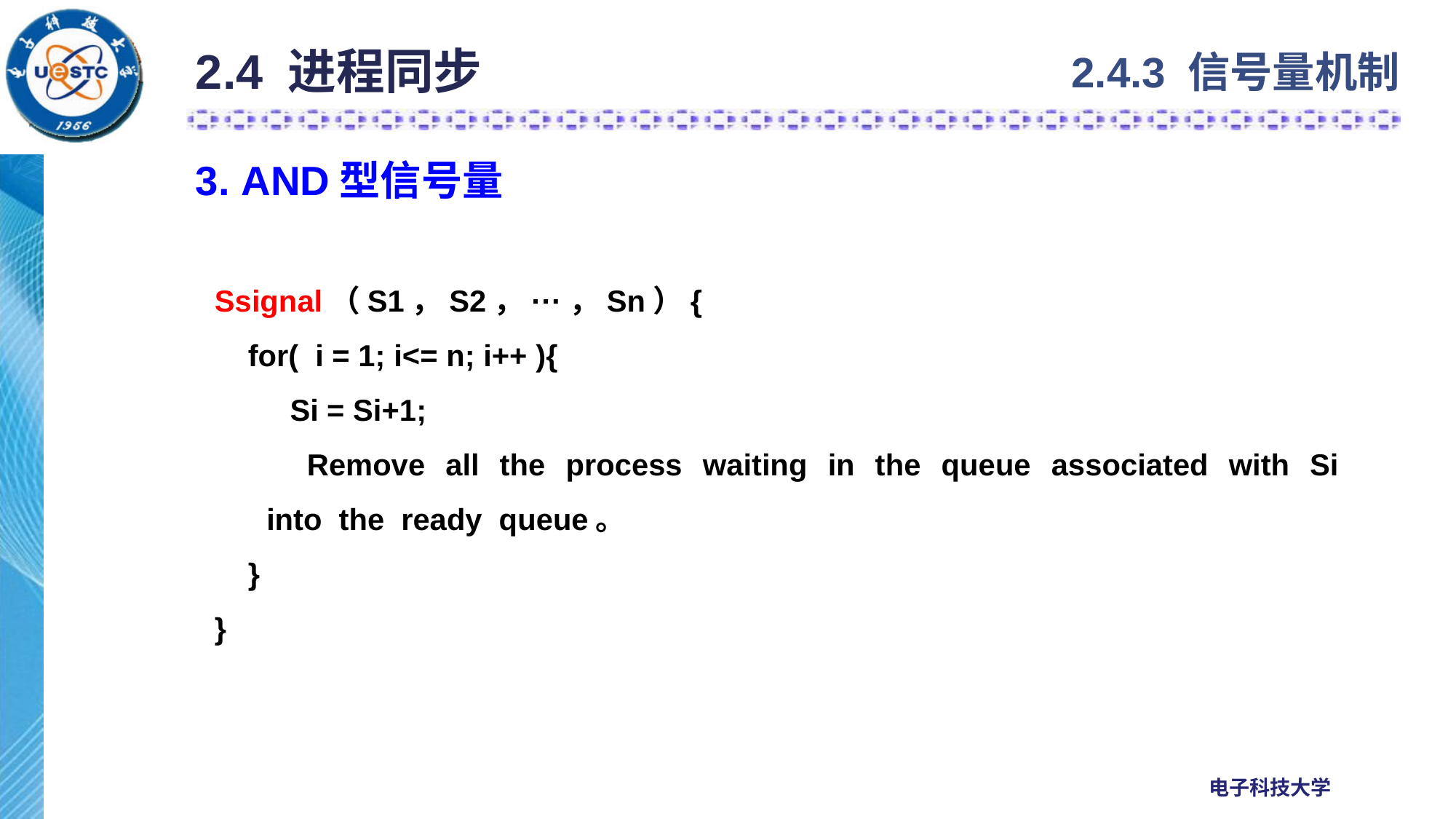

2.4 进程同步
2.4.3 信号量机制
3. AND型信号量
Ssignal（S1，S2，···，Sn）{
    for(  i = 1; i<= n; i++ ){
         Si = Si+1;
         Remove  all  the  process  waiting  in  the  queue  associated  with  Si  into  the  ready  queue。
    }
}